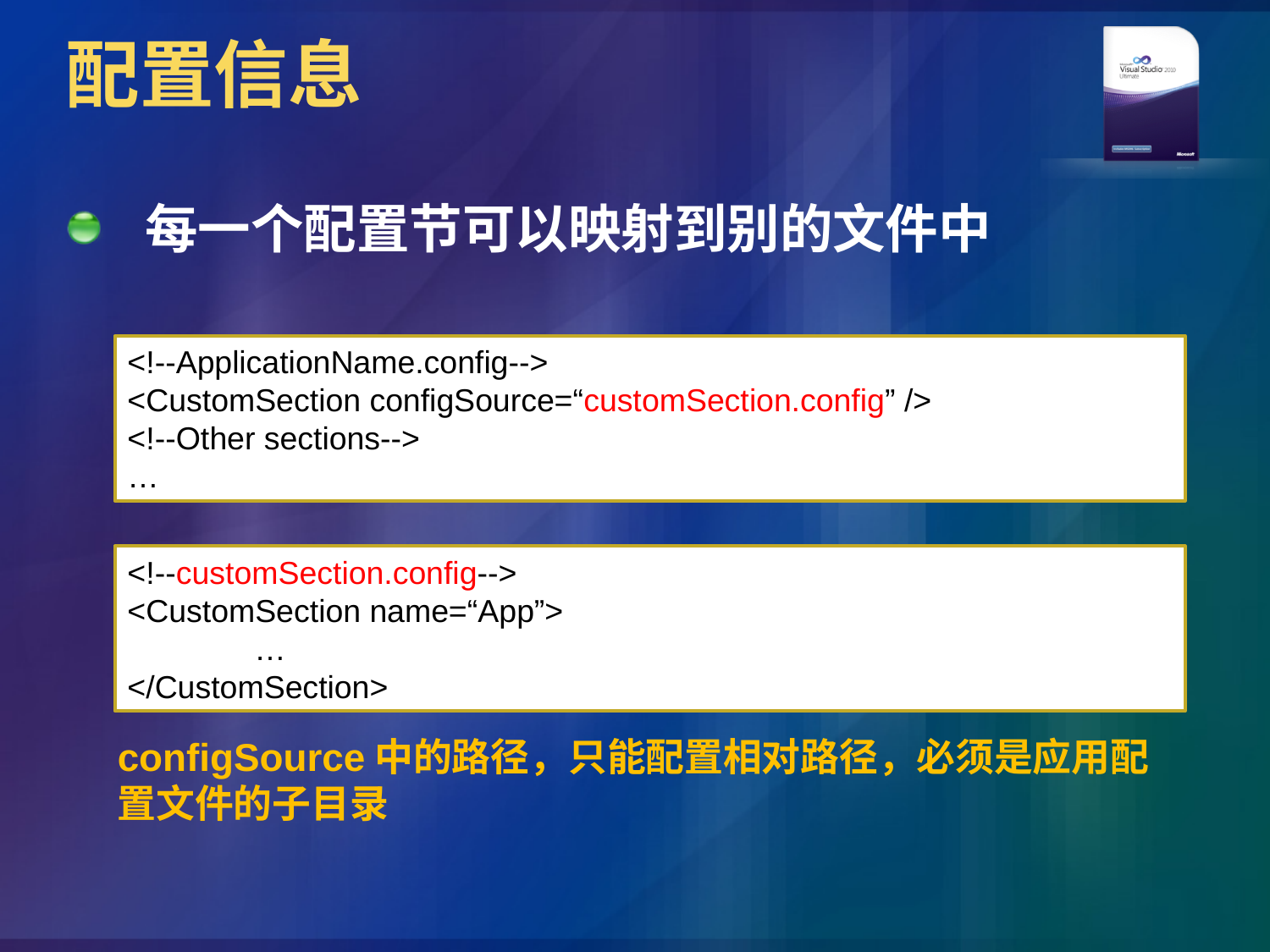

# 配置信息
每一个配置节可以映射到别的文件中
<!--ApplicationName.config-->
<CustomSection configSource=“customSection.config” />
<!--Other sections-->
…
<!--customSection.config-->
<CustomSection name=“App”>
	…
</CustomSection>
configSource中的路径，只能配置相对路径，必须是应用配置文件的子目录